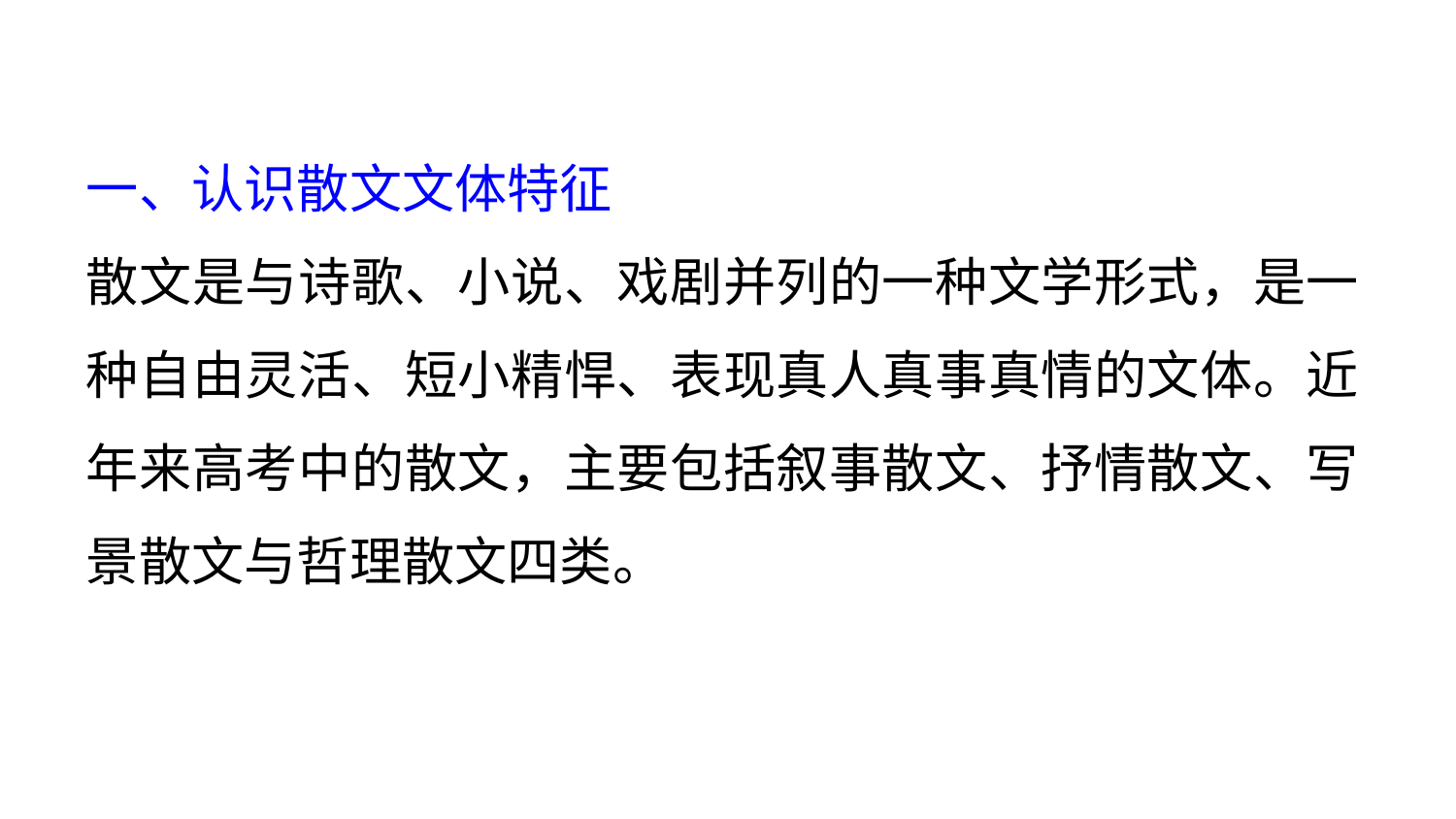

一、认识散文文体特征
散文是与诗歌、小说、戏剧并列的一种文学形式，是一种自由灵活、短小精悍、表现真人真事真情的文体。近年来高考中的散文，主要包括叙事散文、抒情散文、写景散文与哲理散文四类。